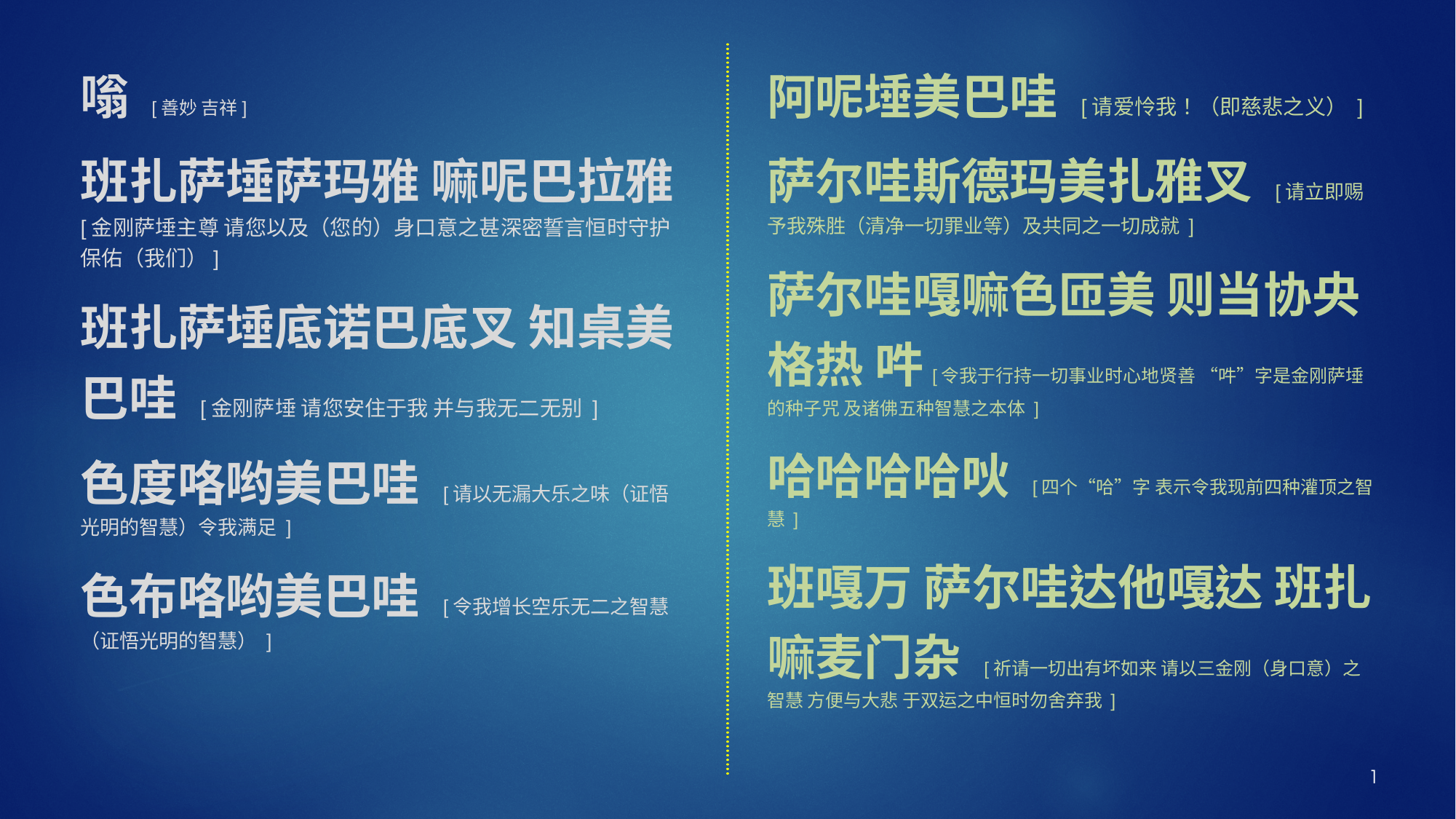

嗡 [善妙 吉祥]
班扎萨埵萨玛雅 嘛呢巴拉雅 [金刚萨埵主尊 请您以及（您的）身口意之甚深密誓言恒时守护 保佑（我们）]
班扎萨埵底诺巴底叉 知桌美巴哇 [金刚萨埵 请您安住于我 并与我无二无别 ]
色度咯哟美巴哇 [请以无漏大乐之味（证悟光明的智慧）令我满足 ]
色布咯哟美巴哇 [令我增长空乐无二之智慧（证悟光明的智慧） ]
阿呢埵美巴哇 [请爱怜我！（即慈悲之义） ]
萨尔哇斯德玛美扎雅叉 [请立即赐予我殊胜（清净一切罪业等）及共同之一切成就 ]
萨尔哇嘎嘛色匝美 则当协央格热 吽 [令我于行持一切事业时心地贤善 “吽”字是金刚萨埵的种子咒 及诸佛五种智慧之本体 ]
哈哈哈哈吙 [四个“哈”字 表示令我现前四种灌顶之智慧 ]
班嘎万 萨尔哇达他嘎达 班扎嘛麦门杂 [祈请一切出有坏如来 请以三金刚（身口意）之智慧 方便与大悲 于双运之中恒时勿舍弃我 ]
1